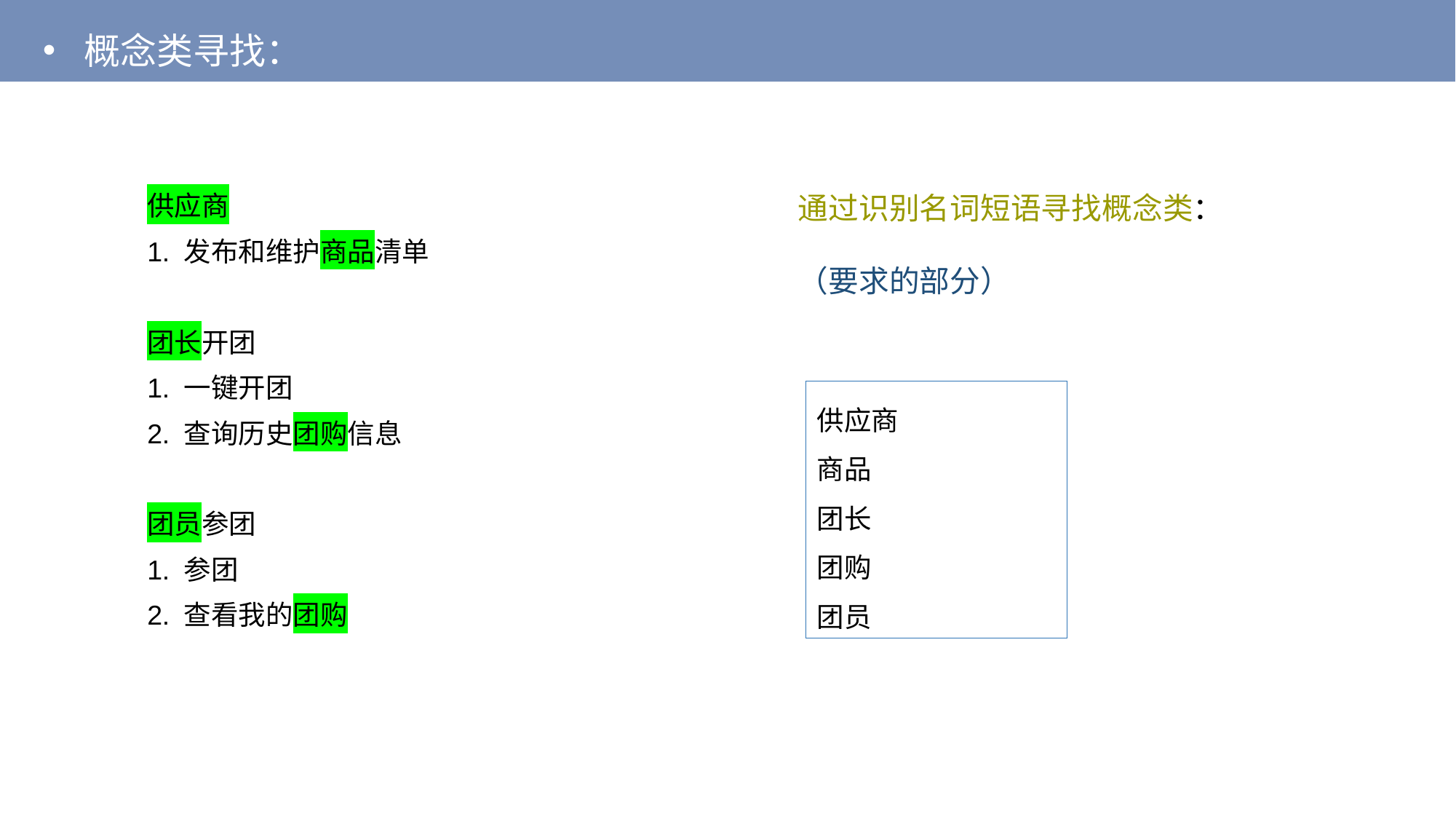

概念类寻找：
供应商
1. 发布和维护商品清单

团长开团
1. 一键开团
2. 查询历史团购信息

团员参团
1. 参团
2. 查看我的团购
通过识别名词短语寻找概念类：

（要求的部分）
供应商
商品
团长
团购
团员